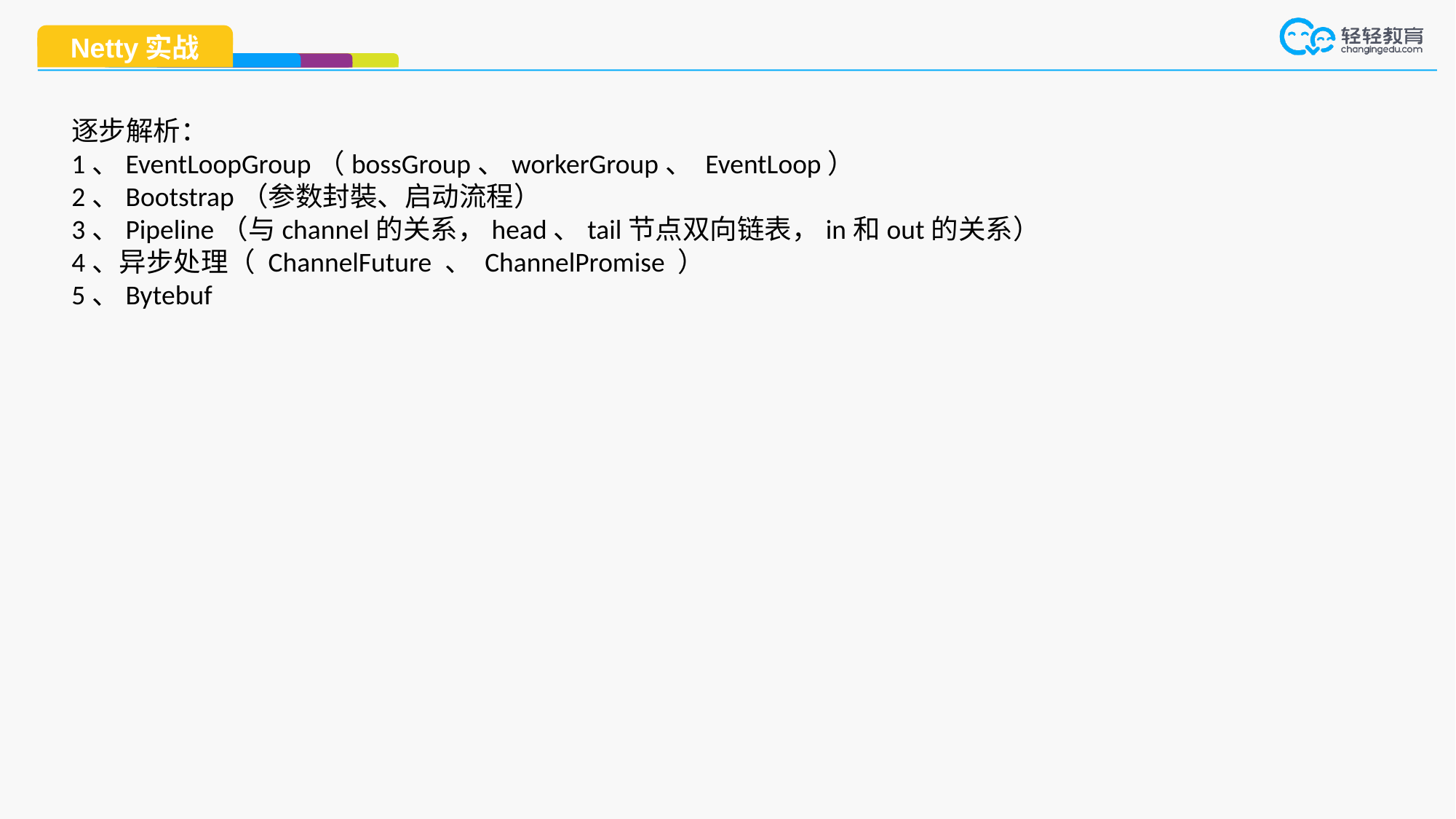

Netty实战
逐步解析：
1、EventLoopGroup（bossGroup、workerGroup、 EventLoop）
2、Bootstrap（参数封裝、启动流程）
3、Pipeline（与channel的关系，head、tail节点双向链表，in和out的关系）
4、异步处理（ ChannelFuture 、 ChannelPromise ）
5、Bytebuf